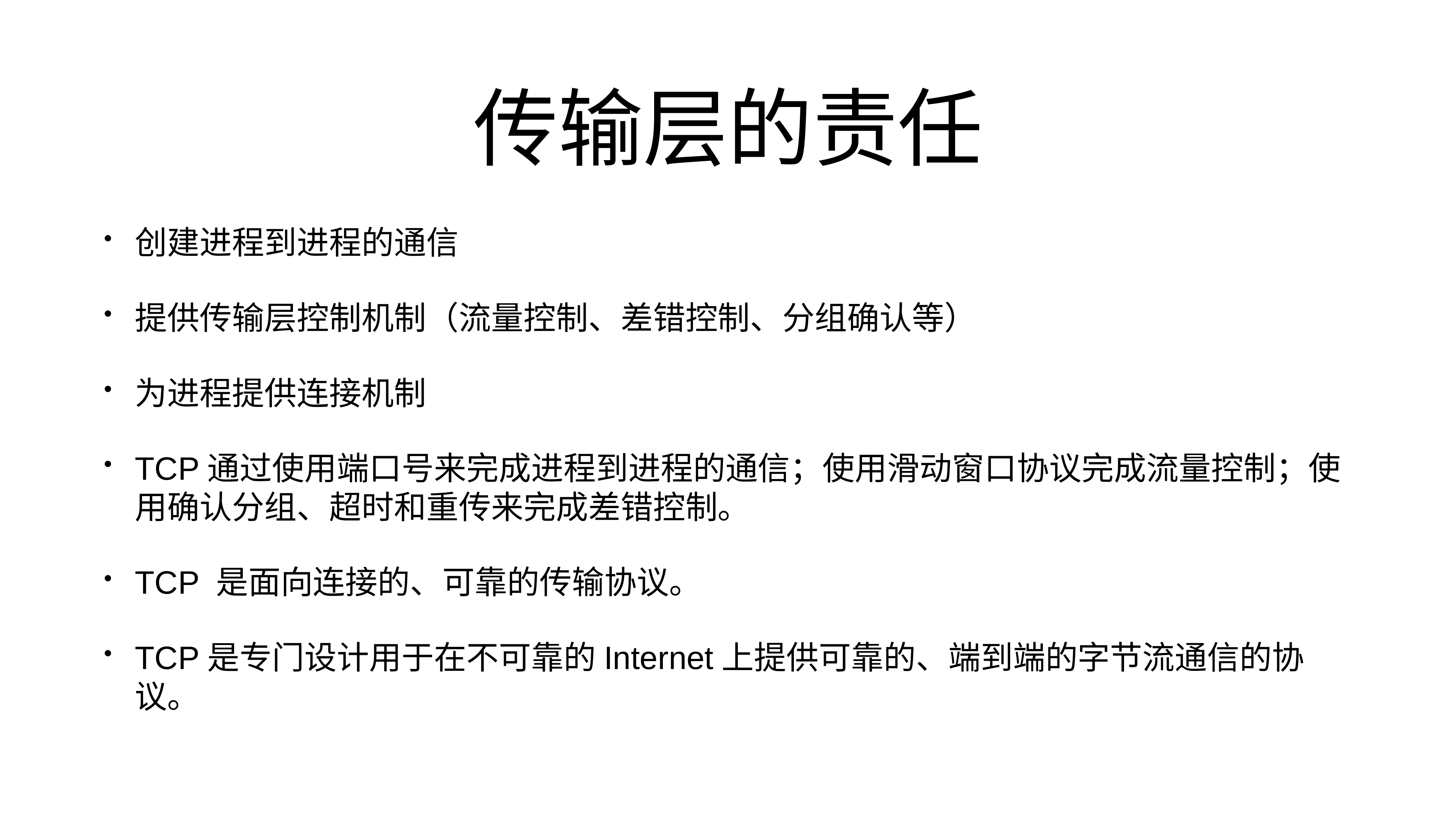

# 传输层的责任
创建进程到进程的通信
提供传输层控制机制（流量控制、差错控制、分组确认等）
为进程提供连接机制
TCP通过使用端口号来完成进程到进程的通信；使用滑动窗口协议完成流量控制；使用确认分组、超时和重传来完成差错控制。
TCP 是面向连接的、可靠的传输协议。
TCP是专门设计用于在不可靠的Internet上提供可靠的、端到端的字节流通信的协议。